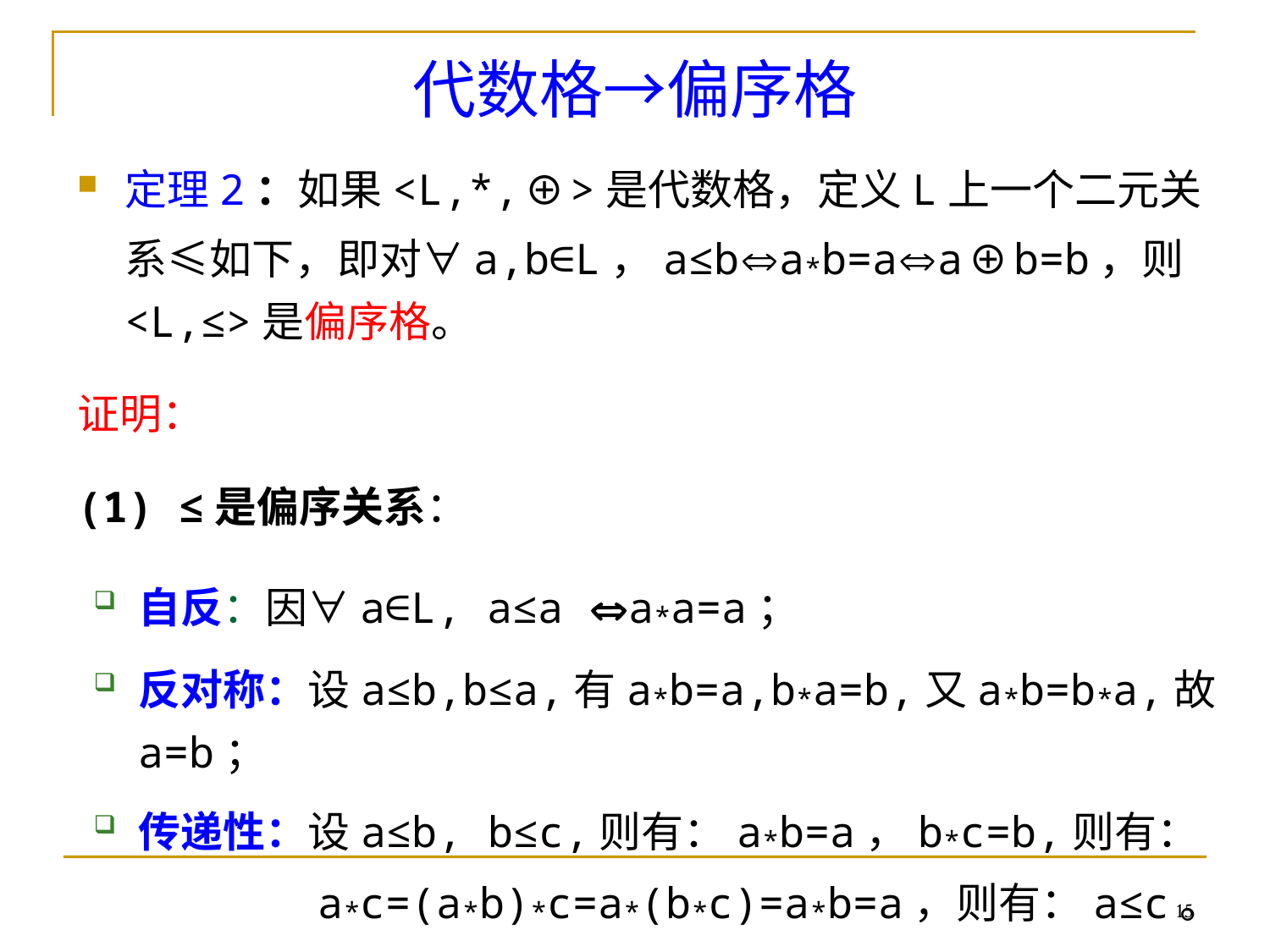

代数格→偏序格
定理2：如果<L,*,⊕>是代数格，定义L上一个二元关系≤如下，即对∀a,b∈L，a≤b⇔a*b=a⇔a⊕b=b，则<L,≤>是偏序格。
证明：
(1) ≤是偏序关系：
自反：因∀a∈L, a≤a ⇔a*a=a；
反对称：设a≤b,b≤a,有a*b=a,b*a=b,又a*b=b*a,故a=b；
传递性：设a≤b, b≤c,则有：a*b=a，b*c=b,则有：
a*c=(a*b)*c=a*(b*c)=a*b=a，则有：a≤c。

15